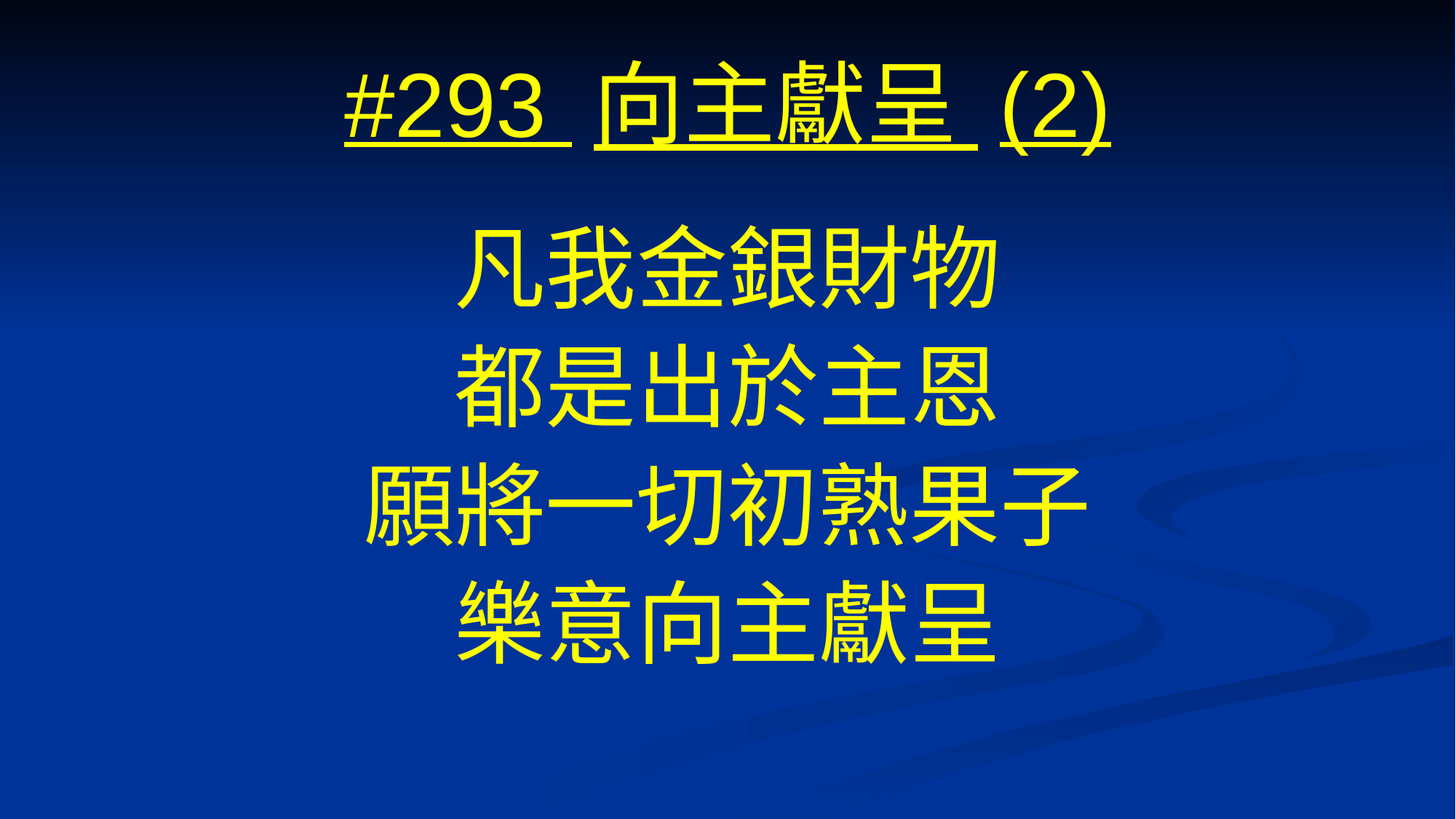

# #293 向主獻呈 (2)
凡我金銀財物
都是出於主恩
願將一切初熟果子
樂意向主獻呈